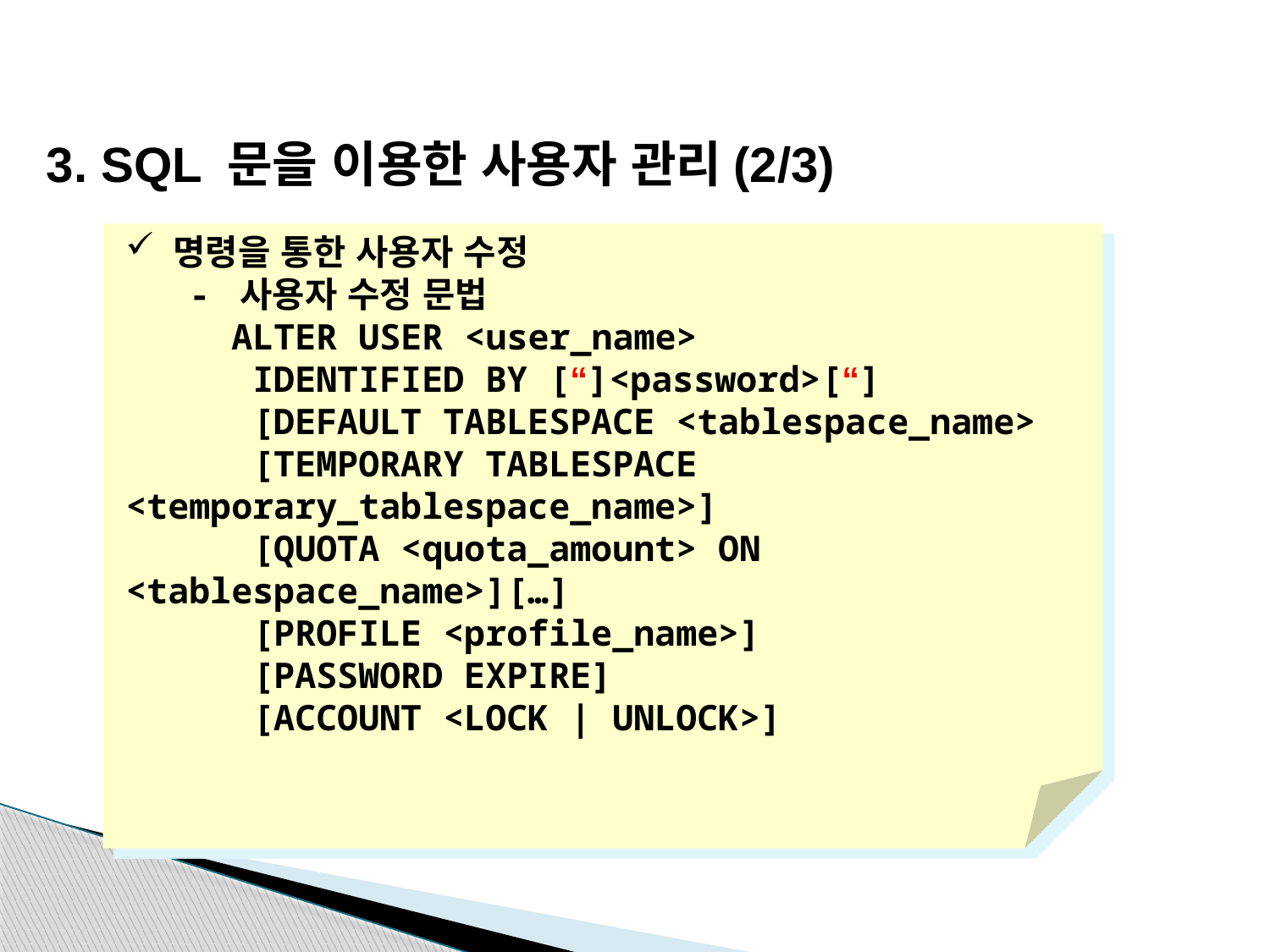

3. SQL 문을 이용한 사용자 관리(2/3)
명령을 통한 사용자 수정
   - 사용자 수정 문법
     ALTER USER <user_name>
      IDENTIFIED BY [“]<password>[“]
      [DEFAULT TABLESPACE <tablespace_name>
      [TEMPORARY TABLESPACE <temporary_tablespace_name>]
      [QUOTA <quota_amount> ON <tablespace_name>][…]
      [PROFILE <profile_name>]
      [PASSWORD EXPIRE]
      [ACCOUNT <LOCK | UNLOCK>]